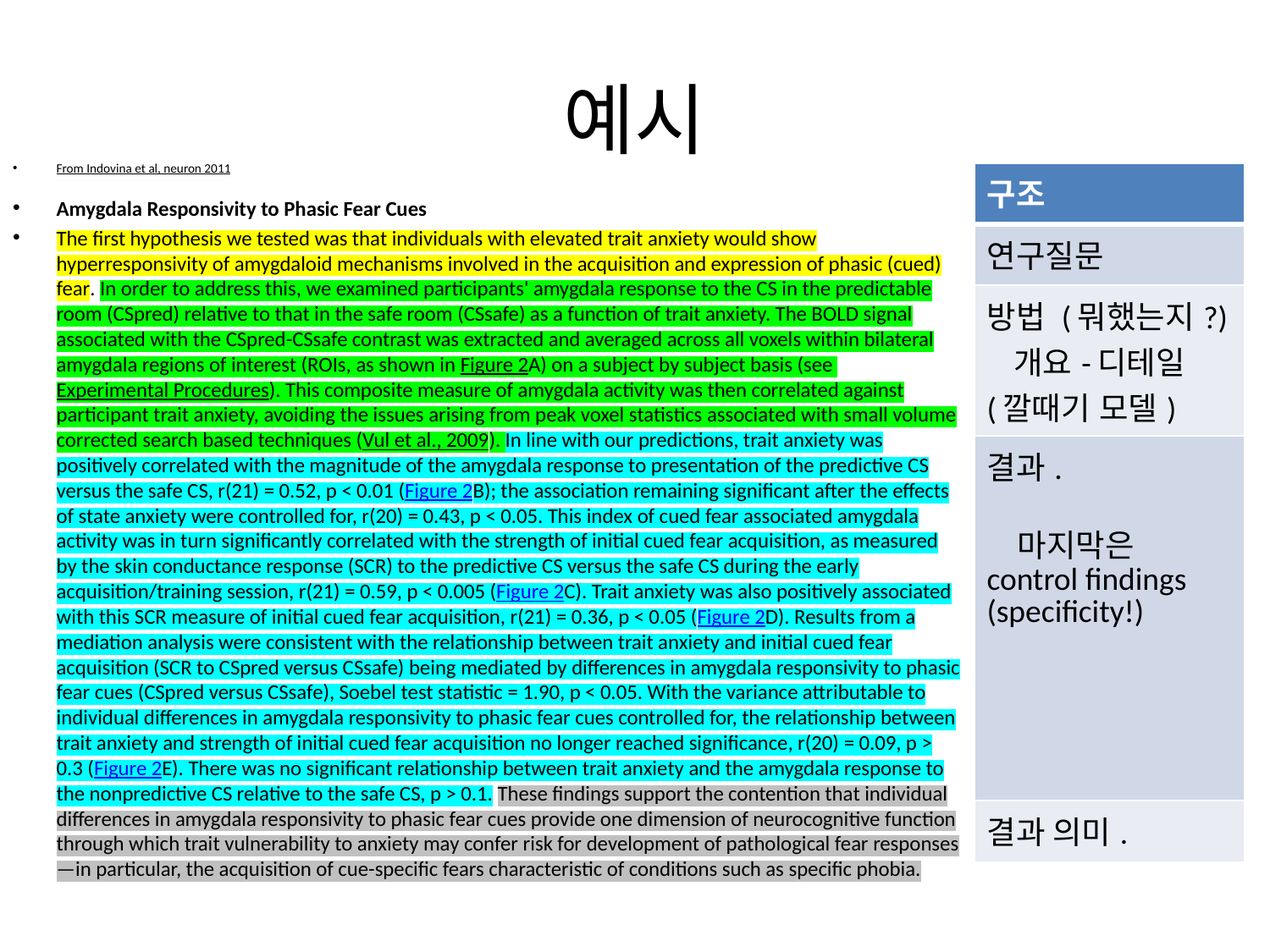

# 예시
From Indovina et al, neuron 2011
Amygdala Responsivity to Phasic Fear Cues
The first hypothesis we tested was that individuals with elevated trait anxiety would show hyperresponsivity of amygdaloid mechanisms involved in the acquisition and expression of phasic (cued) fear. In order to address this, we examined participants' amygdala response to the CS in the predictable room (CSpred) relative to that in the safe room (CSsafe) as a function of trait anxiety. The BOLD signal associated with the CSpred-CSsafe contrast was extracted and averaged across all voxels within bilateral amygdala regions of interest (ROIs, as shown in Figure 2A) on a subject by subject basis (see Experimental Procedures). This composite measure of amygdala activity was then correlated against participant trait anxiety, avoiding the issues arising from peak voxel statistics associated with small volume corrected search based techniques (Vul et al., 2009). In line with our predictions, trait anxiety was positively correlated with the magnitude of the amygdala response to presentation of the predictive CS versus the safe CS, r(21) = 0.52, p < 0.01 (Figure 2B); the association remaining significant after the effects of state anxiety were controlled for, r(20) = 0.43, p < 0.05. This index of cued fear associated amygdala activity was in turn significantly correlated with the strength of initial cued fear acquisition, as measured by the skin conductance response (SCR) to the predictive CS versus the safe CS during the early acquisition/training session, r(21) = 0.59, p < 0.005 (Figure 2C). Trait anxiety was also positively associated with this SCR measure of initial cued fear acquisition, r(21) = 0.36, p < 0.05 (Figure 2D). Results from a mediation analysis were consistent with the relationship between trait anxiety and initial cued fear acquisition (SCR to CSpred versus CSsafe) being mediated by differences in amygdala responsivity to phasic fear cues (CSpred versus CSsafe), Soebel test statistic = 1.90, p < 0.05. With the variance attributable to individual differences in amygdala responsivity to phasic fear cues controlled for, the relationship between trait anxiety and strength of initial cued fear acquisition no longer reached significance, r(20) = 0.09, p > 0.3 (Figure 2E). There was no significant relationship between trait anxiety and the amygdala response to the nonpredictive CS relative to the safe CS, p > 0.1. These findings support the contention that individual differences in amygdala responsivity to phasic fear cues provide one dimension of neurocognitive function through which trait vulnerability to anxiety may confer risk for development of pathological fear responses—in particular, the acquisition of cue-specific fears characteristic of conditions such as specific phobia.
| 구조 |
| --- |
| 연구질문 |
| 방법 (뭐했는지?) 개요-디테일 (깔때기 모델) |
| 결과. 마지막은 control findings (specificity!) |
| 결과 의미. |